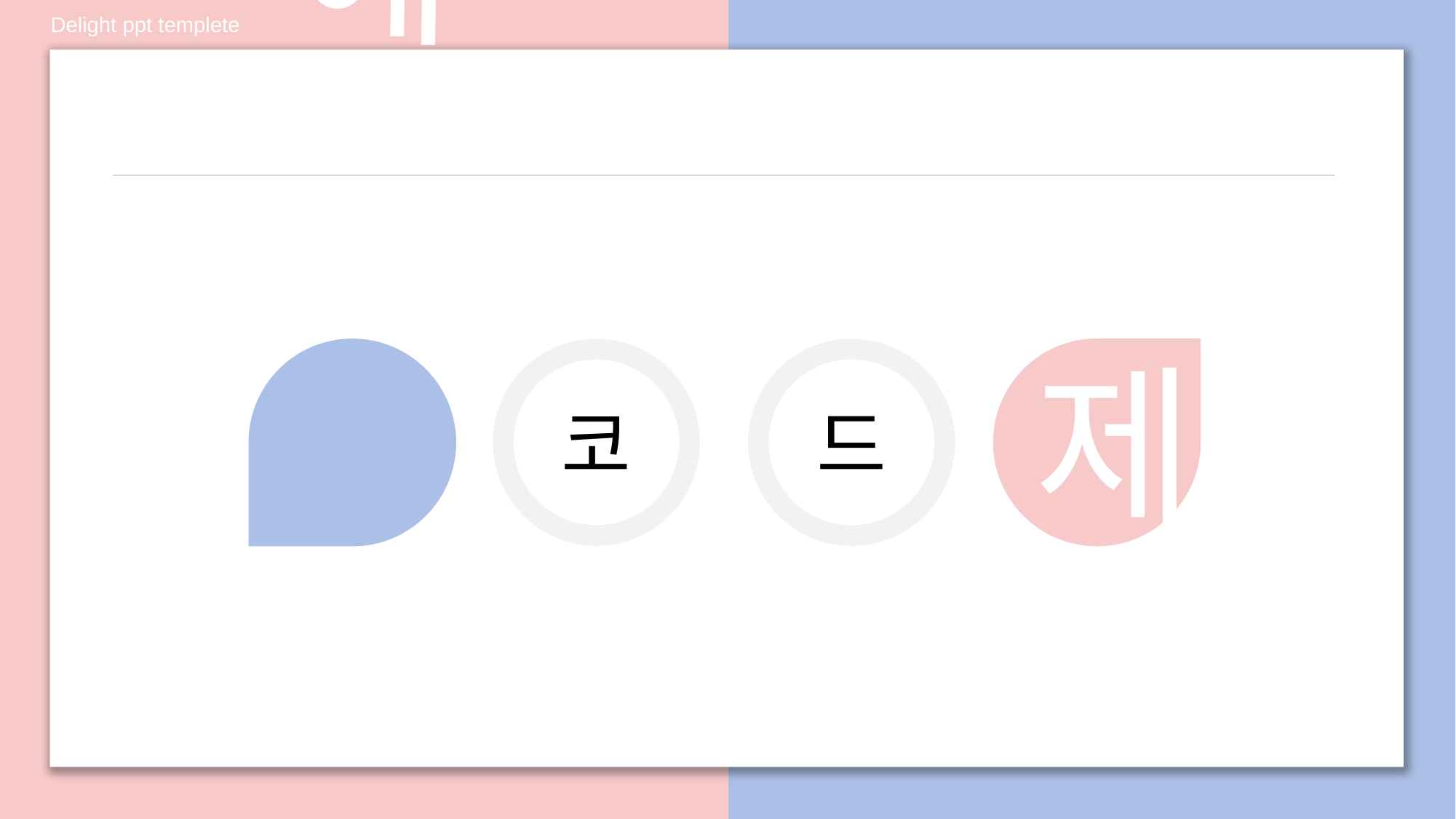

Delight ppt templete
예
제

코

드